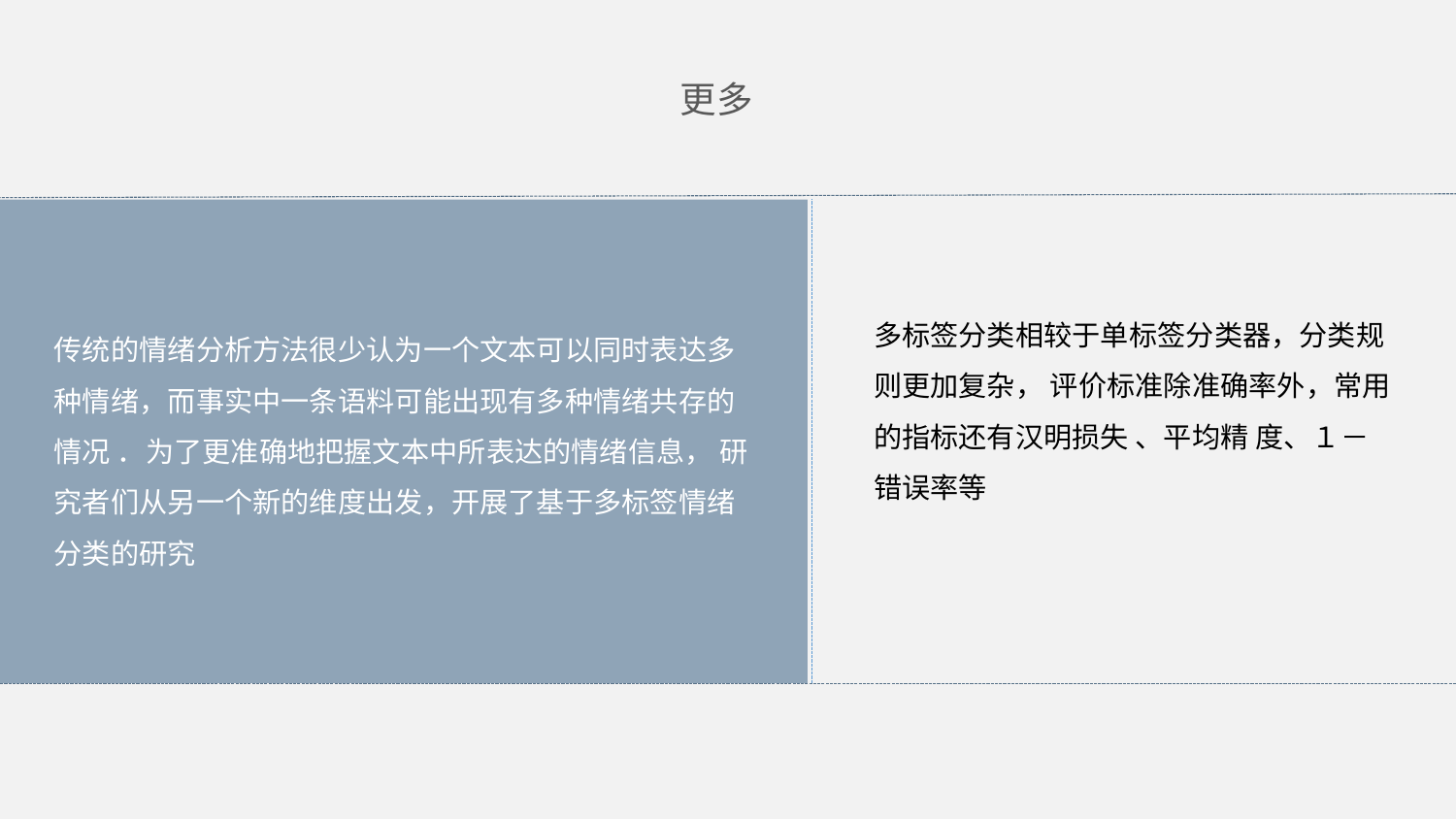

更多

多标签分类相较于单标签分类器，分类规则更加复杂， 评价标准除准确率外，常用的指标还有汉明损失 、平均精 度、１－ 错误率等
传统的情绪分析方法很少认为一个文本可以同时表达多种情绪，而事实中一条语料可能出现有多种情绪共存的情况 ．为了更准确地把握文本中所表达的情绪信息， 研究者们从另一个新的维度出发，开展了基于多标签情绪分类的研究